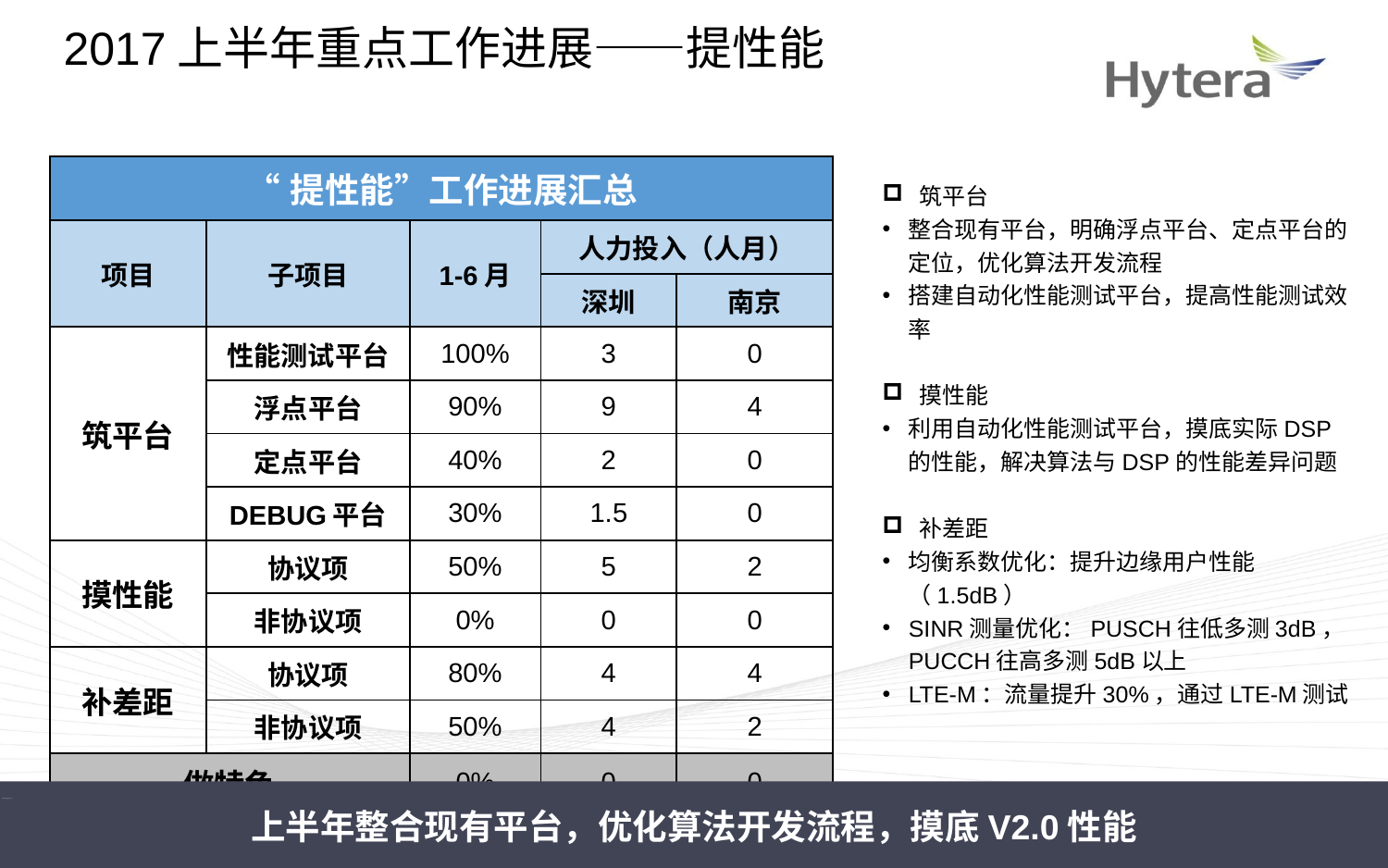

2017上半年重点工作进展——提性能
| “提性能”工作进展汇总 |  |  |  |  |
| --- | --- | --- | --- | --- |
| 项目 | 子项目 | 1-6月 | 人力投入（人月） |  |
|  |  |  | 深圳 | 南京 |
| 筑平台 | 性能测试平台 | 100% | 3 | 0 |
|  | 浮点平台 | 90% | 9 | 4 |
|  | 定点平台 | 40% | 2 | 0 |
|  | DEBUG平台 | 30% | 1.5 | 0 |
| 摸性能 | 协议项 | 50% | 5 | 2 |
|  | 非协议项 | 0% | 0 | 0 |
| 补差距 | 协议项 | 80% | 4 | 4 |
|  | 非协议项 | 50% | 4 | 2 |
| 做特色 |  | 0% | 0 | 0 |
 筑平台
整合现有平台，明确浮点平台、定点平台的定位，优化算法开发流程
搭建自动化性能测试平台，提高性能测试效率

 摸性能
利用自动化性能测试平台，摸底实际DSP的性能，解决算法与DSP的性能差异问题

 补差距
均衡系数优化：提升边缘用户性能（1.5dB）
SINR测量优化：PUSCH往低多测3dB，PUCCH往高多测5dB以上
LTE-M：流量提升30%，通过LTE-M测试

上半年整合现有平台，优化算法开发流程，摸底V2.0性能